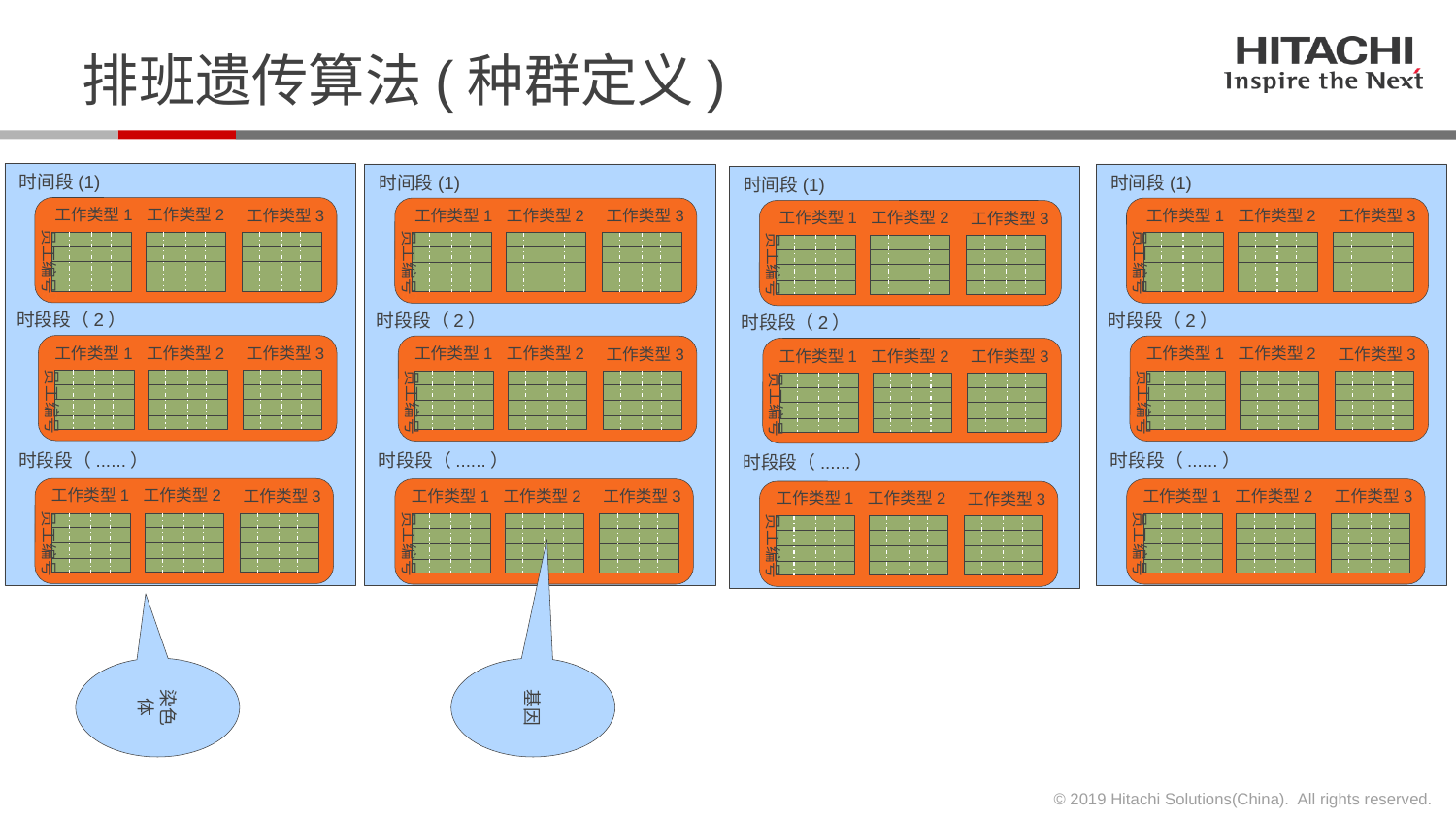

排班遗传算法(种群定义)
时间段(1)
时间段(1)
时间段(1)
时间段(1)

工作类型1
工作类型2

工作类型1
工作类型2
工作类型1
工作类型2
工作类型3
工作类型3
工作类型3

工作类型1
工作类型2
工作类型3
员工编号
员工编号
员工编号
员工编号
gongzuo
gongzuo
gongzuo
gongzuo
时段段（2）
时段段（2）
时段段（2）
时段段（2）

工作类型1
工作类型2
工作类型1
工作类型2
工作类型1
工作类型2
工作类型3
工作类型3
工作类型3

工作类型1
工作类型2
工作类型3
员工编号
员工编号
员工编号
员工编号
时段段（......）
时段段（......）
时段段（......）
时段段（......）
工作类型1
工作类型2
工作类型1
工作类型2
工作类型1
工作类型2

工作类型3

工作类型3
工作类型3
工作类型1
工作类型2

工作类型3
员工编号
员工编号
员工编号
员工编号
染色体
基因